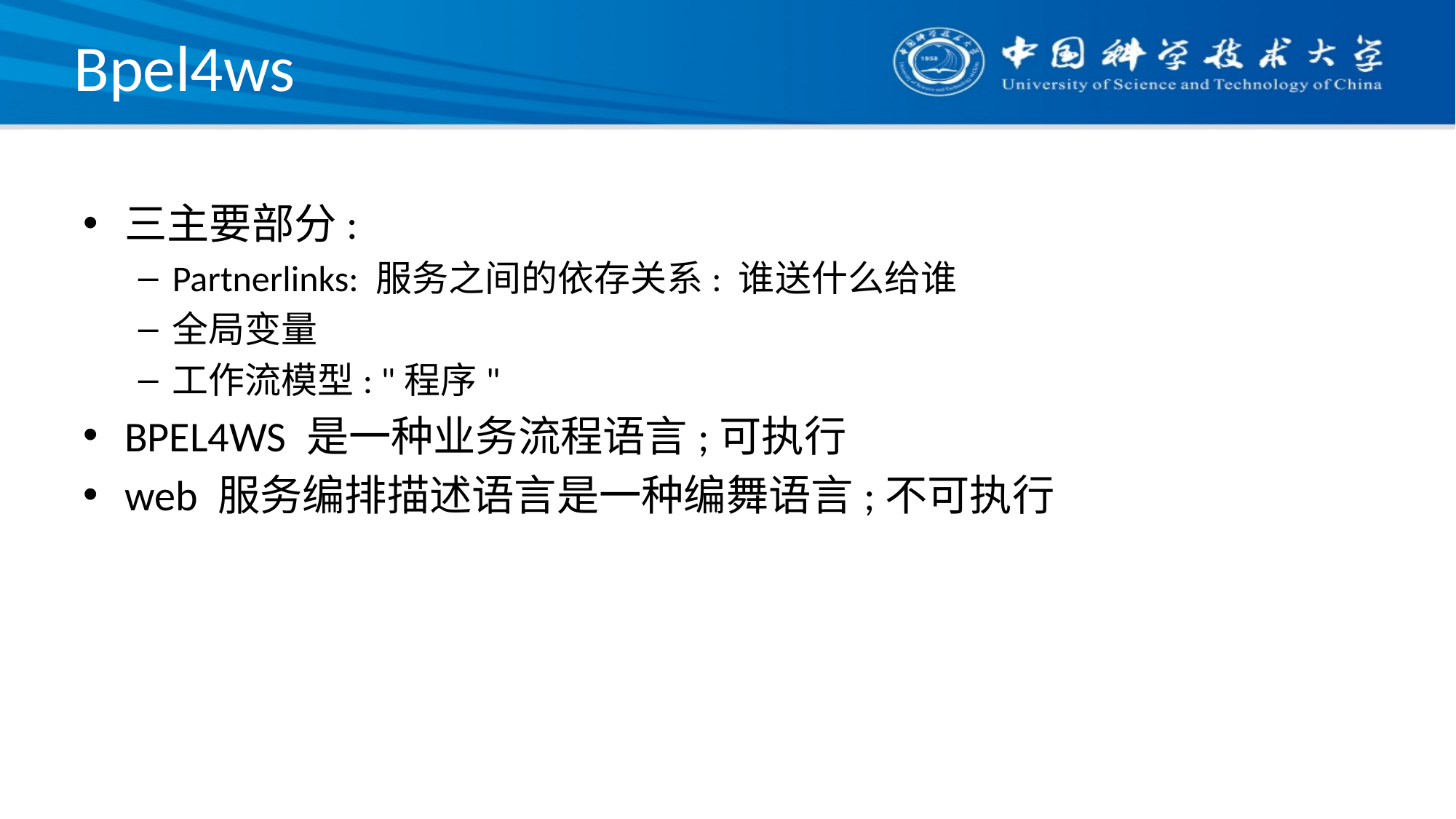

# Bpel4ws
三主要部分:
Partnerlinks: 服务之间的依存关系: 谁送什么给谁
全局变量
工作流模型: "程序"
BPEL4WS 是一种业务流程语言;可执行
web 服务编排描述语言是一种编舞语言;不可执行